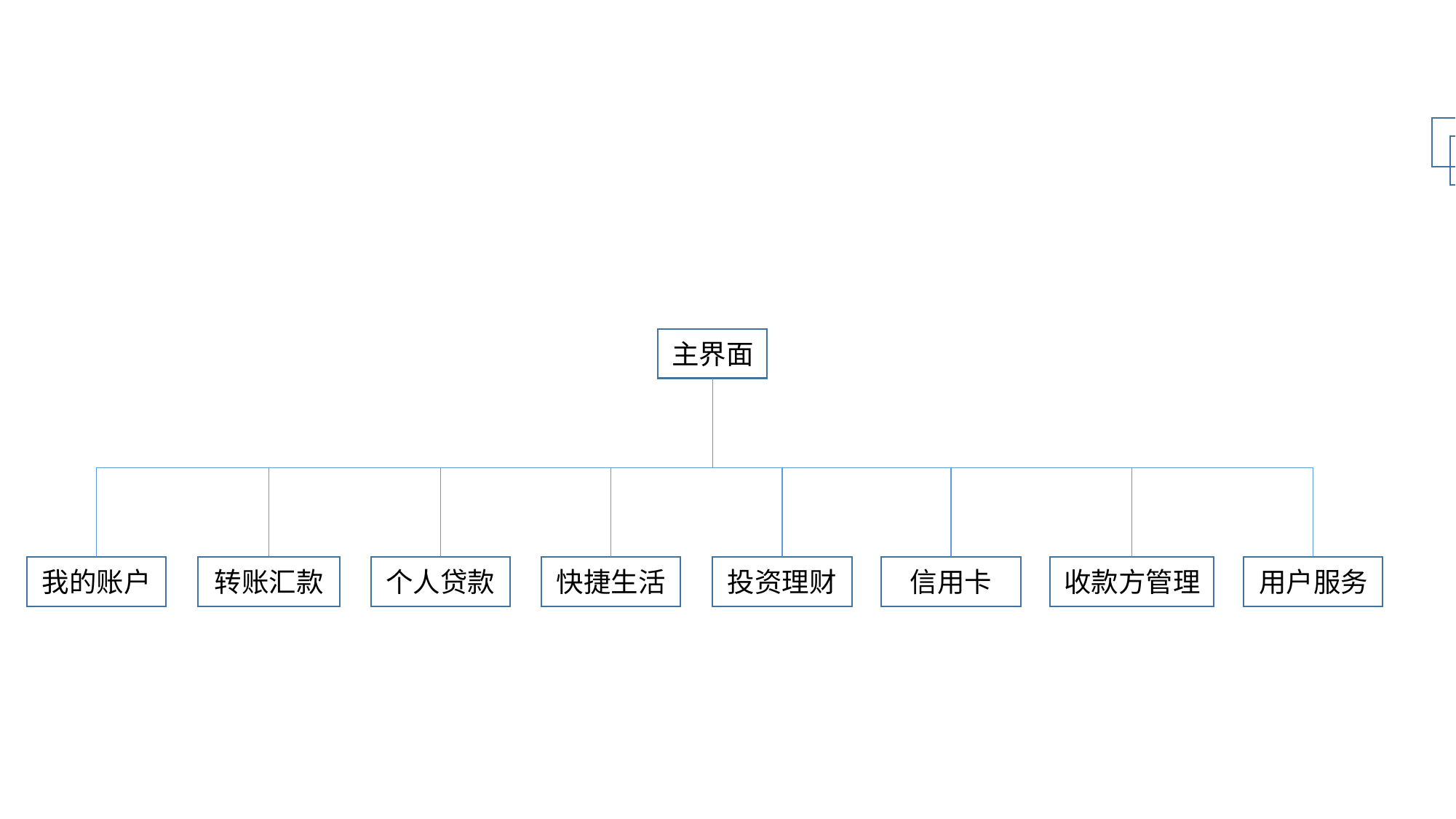

主界面

用户服务
收款方管理
快捷生活
投资理财
信用卡
个人贷款
我的账户
转账汇款